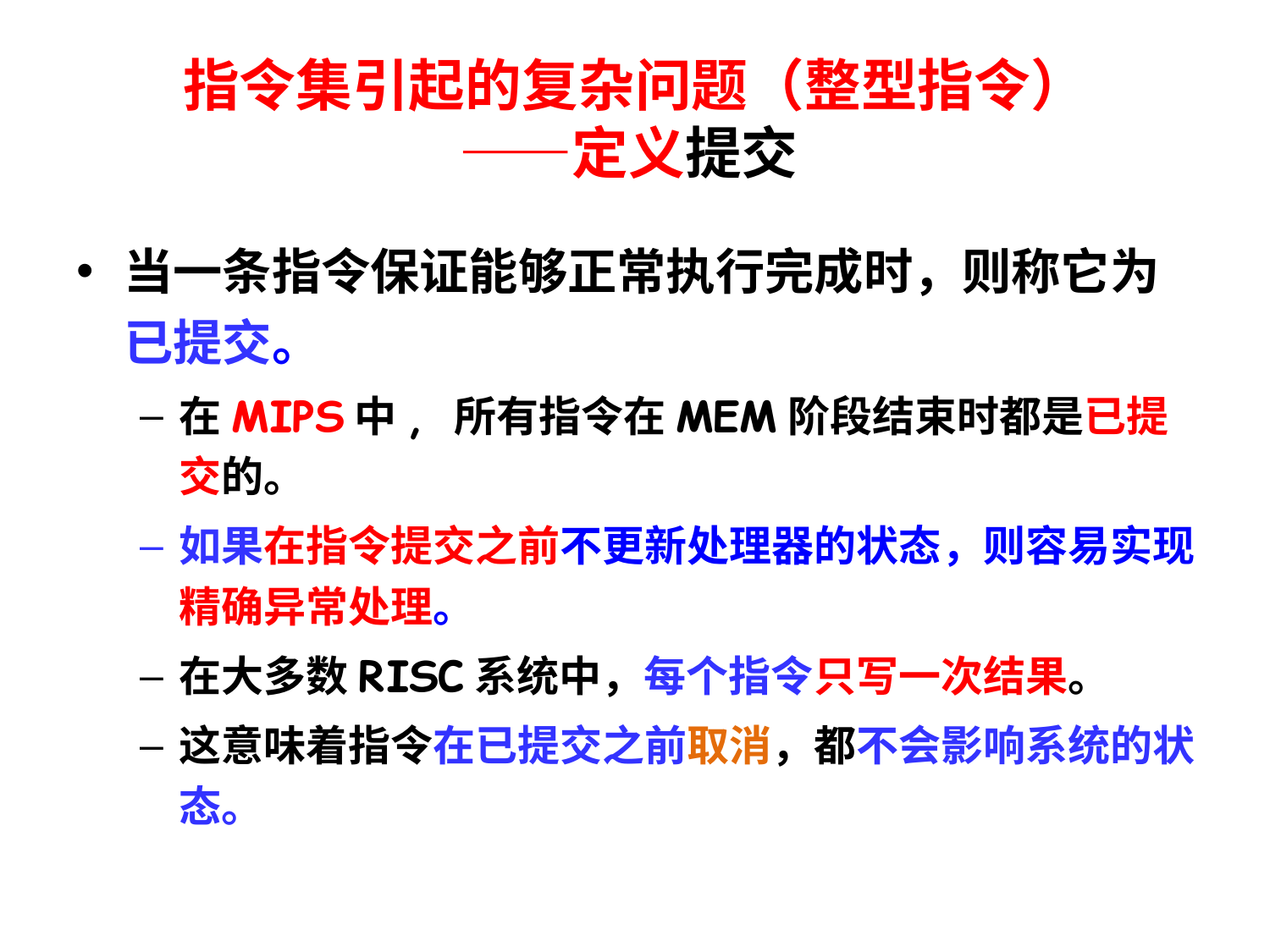

# 指令集引起的复杂问题（整型指令） ——定义提交
当一条指令保证能够正常执行完成时，则称它为已提交。
在MIPS中, 所有指令在MEM阶段结束时都是已提交的。
如果在指令提交之前不更新处理器的状态，则容易实现精确异常处理。
在大多数RISC系统中，每个指令只写一次结果。
这意味着指令在已提交之前取消，都不会影响系统的状态。
32